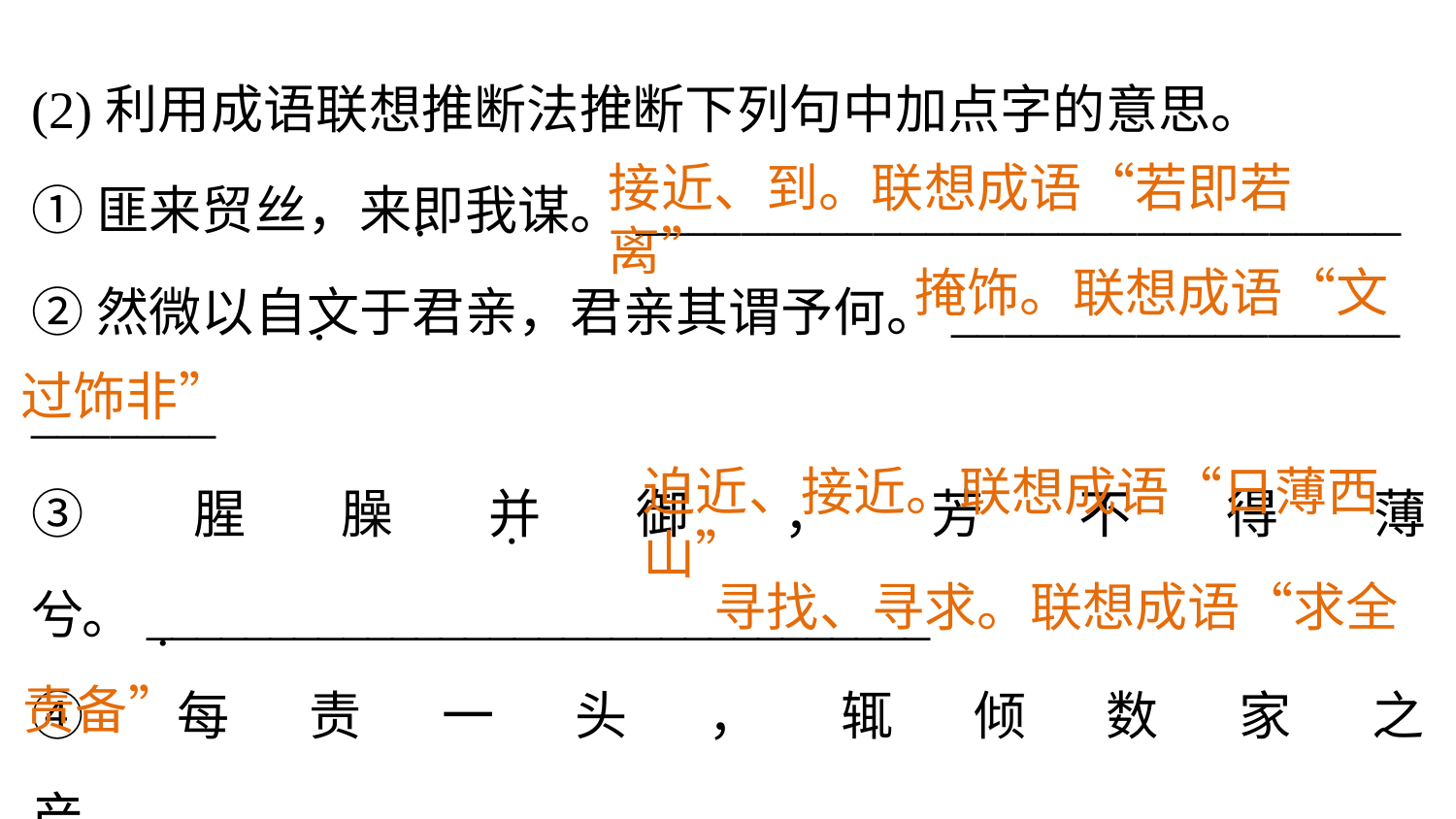

(2)利用成语联想推断法推断下列句中加点字的意思。
①匪来贸丝，来即我谋。_____________________________
②然微以自文于君亲，君亲其谓予何。_________________
_______
③腥臊并御，芳不得薄兮。________________________________
④每责一头，辄倾数家之产。__________________________
_____
.
接近、到。联想成语“若即若离”
.
掩饰。联想成语“文
.
过饰非”
迫近、接近。联想成语“日薄西山”
.
寻找、寻求。联想成语“求全
.
责备”